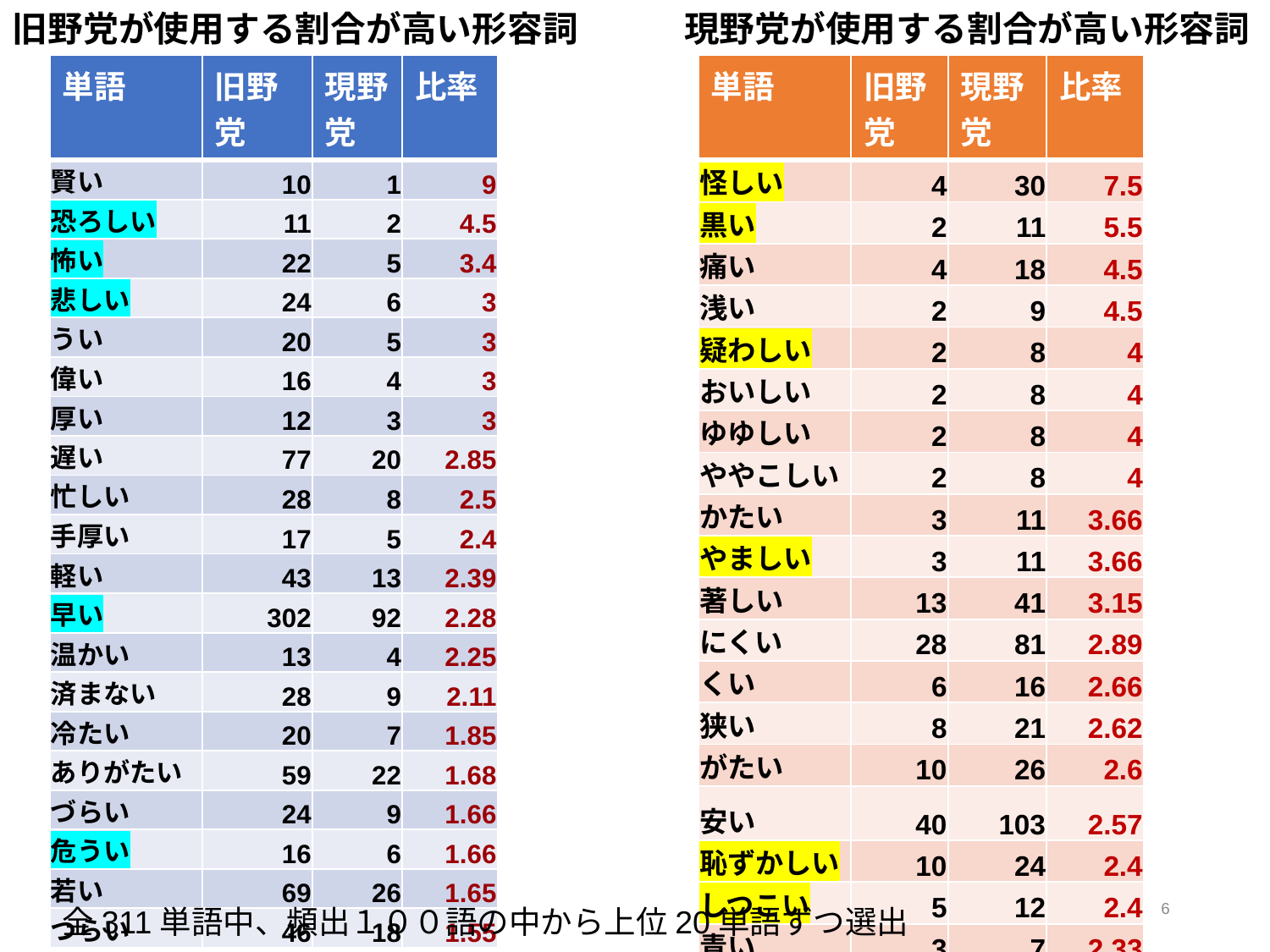

旧野党が使用する割合が高い形容詞　　　現野党が使用する割合が高い形容詞
| 単語 | 旧野党 | 現野党 | 比率 |
| --- | --- | --- | --- |
| 賢い | 10 | 1 | 9 |
| 恐ろしい | 11 | 2 | 4.5 |
| 怖い | 22 | 5 | 3.4 |
| 悲しい | 24 | 6 | 3 |
| うい | 20 | 5 | 3 |
| 偉い | 16 | 4 | 3 |
| 厚い | 12 | 3 | 3 |
| 遅い | 77 | 20 | 2.85 |
| 忙しい | 28 | 8 | 2.5 |
| 手厚い | 17 | 5 | 2.4 |
| 軽い | 43 | 13 | 2.39 |
| 早い | 302 | 92 | 2.28 |
| 温かい | 13 | 4 | 2.25 |
| 済まない | 28 | 9 | 2.11 |
| 冷たい | 20 | 7 | 1.85 |
| ありがたい | 59 | 22 | 1.68 |
| づらい | 24 | 9 | 1.66 |
| 危うい | 16 | 6 | 1.66 |
| 若い | 69 | 26 | 1.65 |
| つらい | 46 | 18 | 1.55 |
| 単語 | 旧野党 | 現野党 | 比率 |
| --- | --- | --- | --- |
| 怪しい | 4 | 30 | 7.5 |
| 黒い | 2 | 11 | 5.5 |
| 痛い | 4 | 18 | 4.5 |
| 浅い | 2 | 9 | 4.5 |
| 疑わしい | 2 | 8 | 4 |
| おいしい | 2 | 8 | 4 |
| ゆゆしい | 2 | 8 | 4 |
| ややこしい | 2 | 8 | 4 |
| かたい | 3 | 11 | 3.66 |
| やましい | 3 | 11 | 3.66 |
| 著しい | 13 | 41 | 3.15 |
| にくい | 28 | 81 | 2.89 |
| くい | 6 | 16 | 2.66 |
| 狭い | 8 | 21 | 2.62 |
| がたい | 10 | 26 | 2.6 |
| 安い | 40 | 103 | 2.57 |
| 恥ずかしい | 10 | 24 | 2.4 |
| しつこい | 5 | 12 | 2.4 |
| 青い | 3 | 7 | 2.33 |
| 珍しい | 6 | 13 | 2.16 |
6
全311単語中、頻出１００語の中から上位20単語ずつ選出